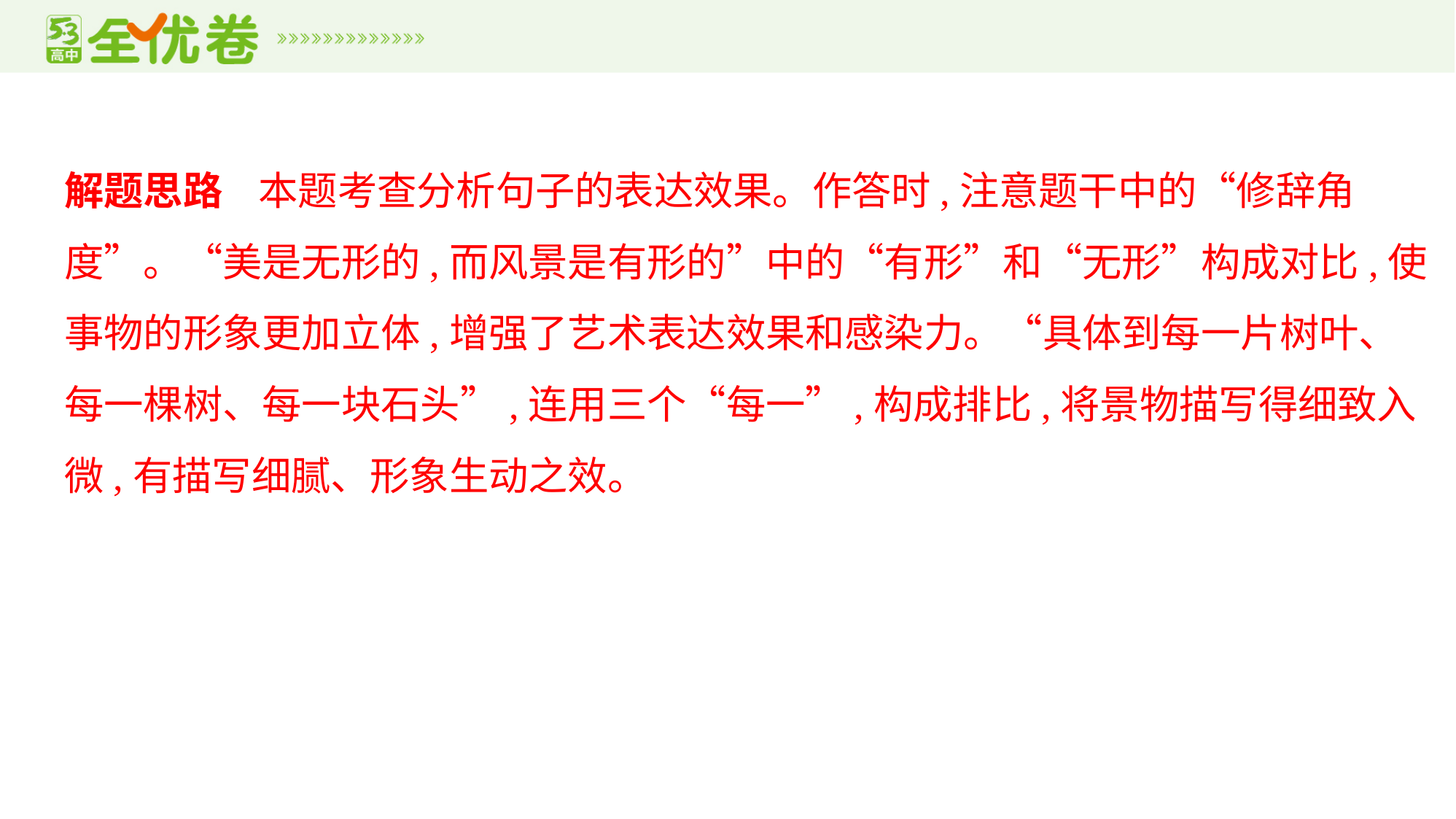

解题思路    本题考查分析句子的表达效果。作答时,注意题干中的“修辞角
度”。“美是无形的,而风景是有形的”中的“有形”和“无形”构成对比,使
事物的形象更加立体,增强了艺术表达效果和感染力。“具体到每一片树叶、
每一棵树、每一块石头”,连用三个“每一”,构成排比,将景物描写得细致入
微,有描写细腻、形象生动之效。